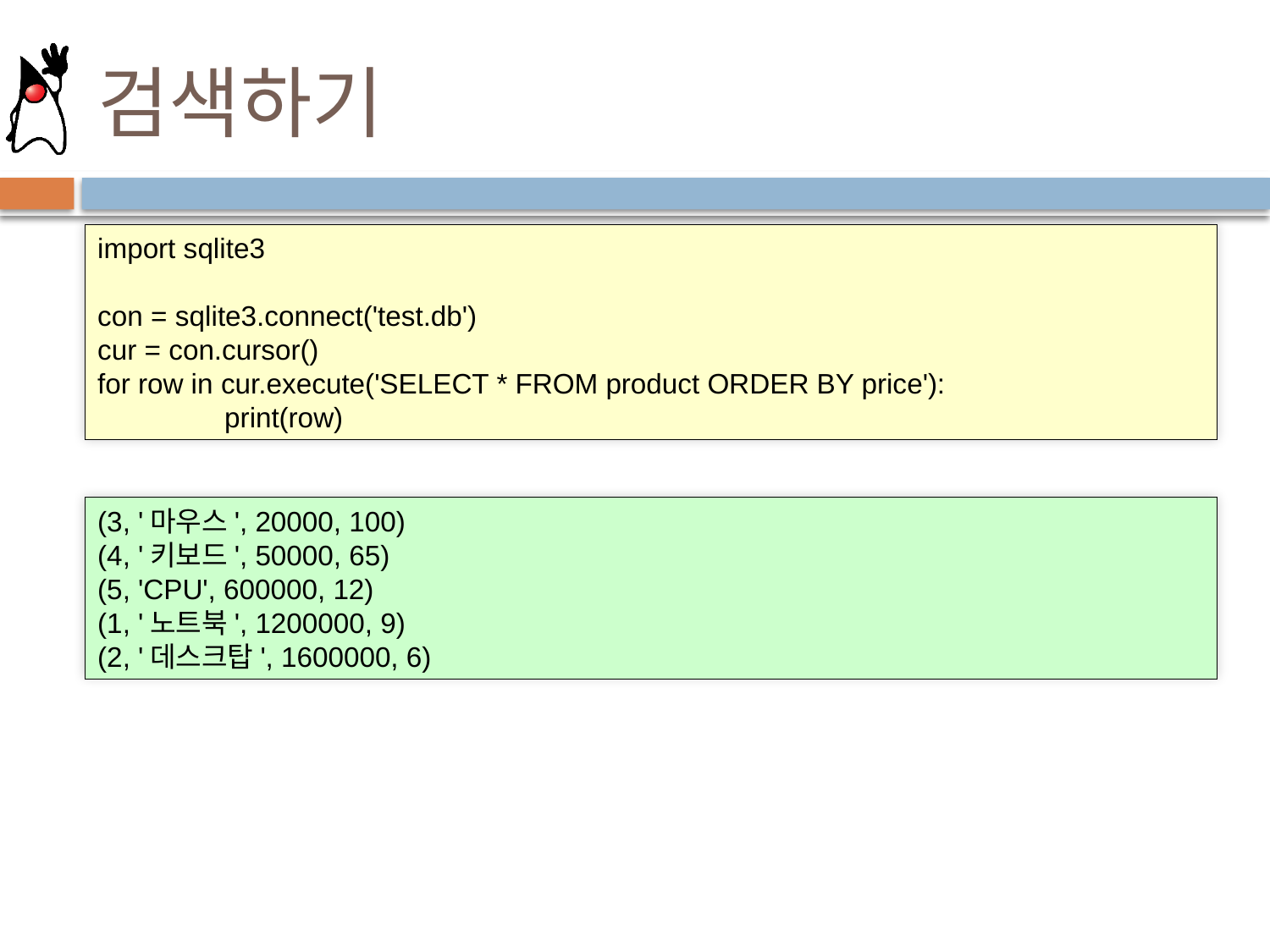

# 검색하기
import sqlite3

con = sqlite3.connect('test.db')
cur = con.cursor()
for row in cur.execute('SELECT * FROM product ORDER BY price'):
	print(row)
(3, '마우스', 20000, 100)
(4, '키보드', 50000, 65)
(5, 'CPU', 600000, 12)
(1, '노트북', 1200000, 9)
(2, '데스크탑', 1600000, 6)